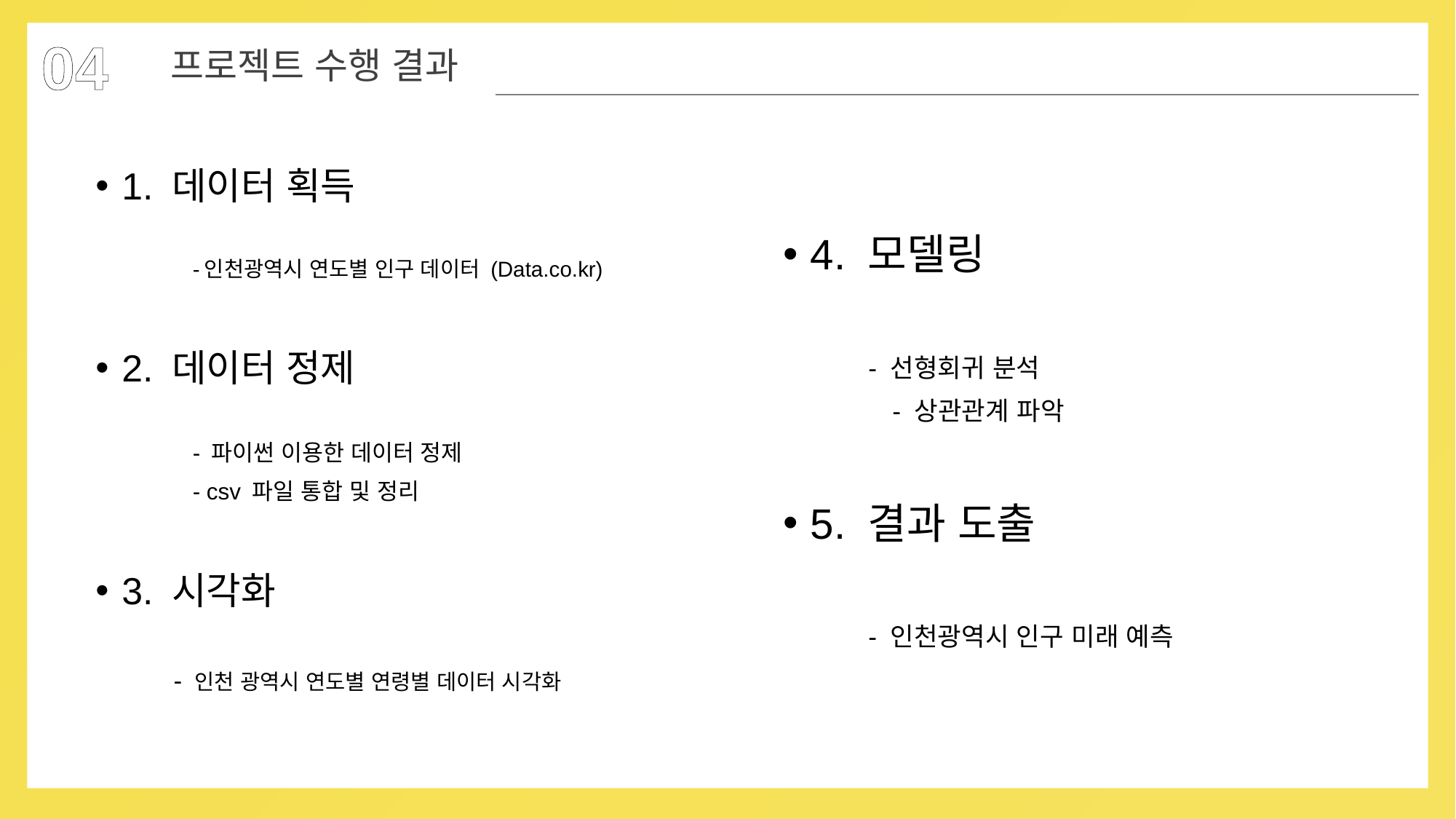

04
프로젝트 수행 결과
1. 데이터 획득

	-인천광역시 연도별 인구 데이터 (Data.co.kr)

2. 데이터 정제

	- 파이썬 이용한 데이터 정제
	- csv 파일 통합 및 정리

3. 시각화

           - 인천 광역시 연도별 연령별 데이터 시각화

4. 모델링

            - 선형회귀 분석
	- 상관관계 파악

5. 결과 도출

            - 인천광역시 인구 미래 예측